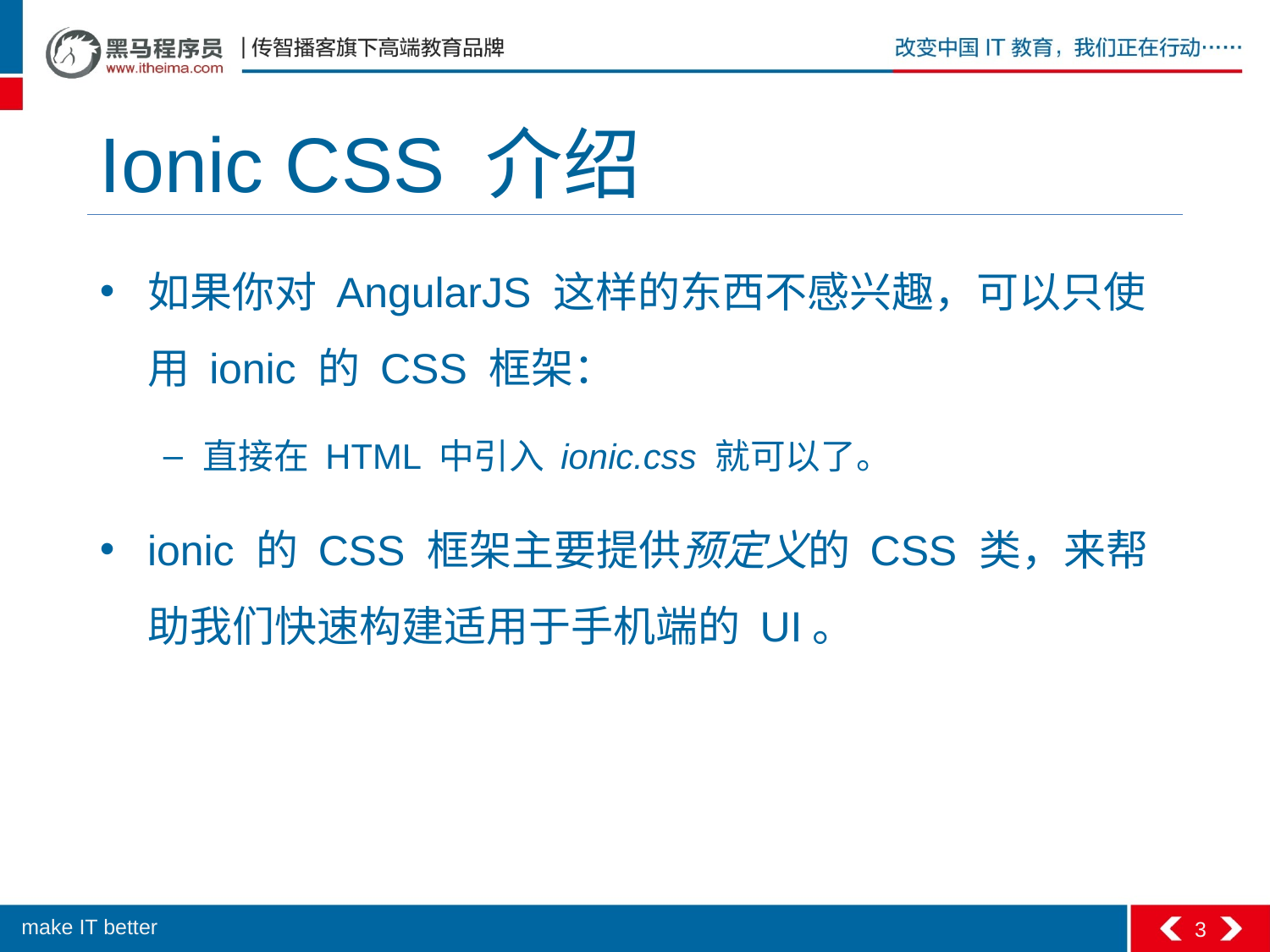

# Ionic CSS 介绍
如果你对 AngularJS 这样的东西不感兴趣，可以只使用 ionic 的 CSS 框架：
直接在 HTML 中引入 ionic.css 就可以了。
ionic 的 CSS 框架主要提供预定义的 CSS 类，来帮助我们快速构建适用于手机端的 UI。
3

make IT better